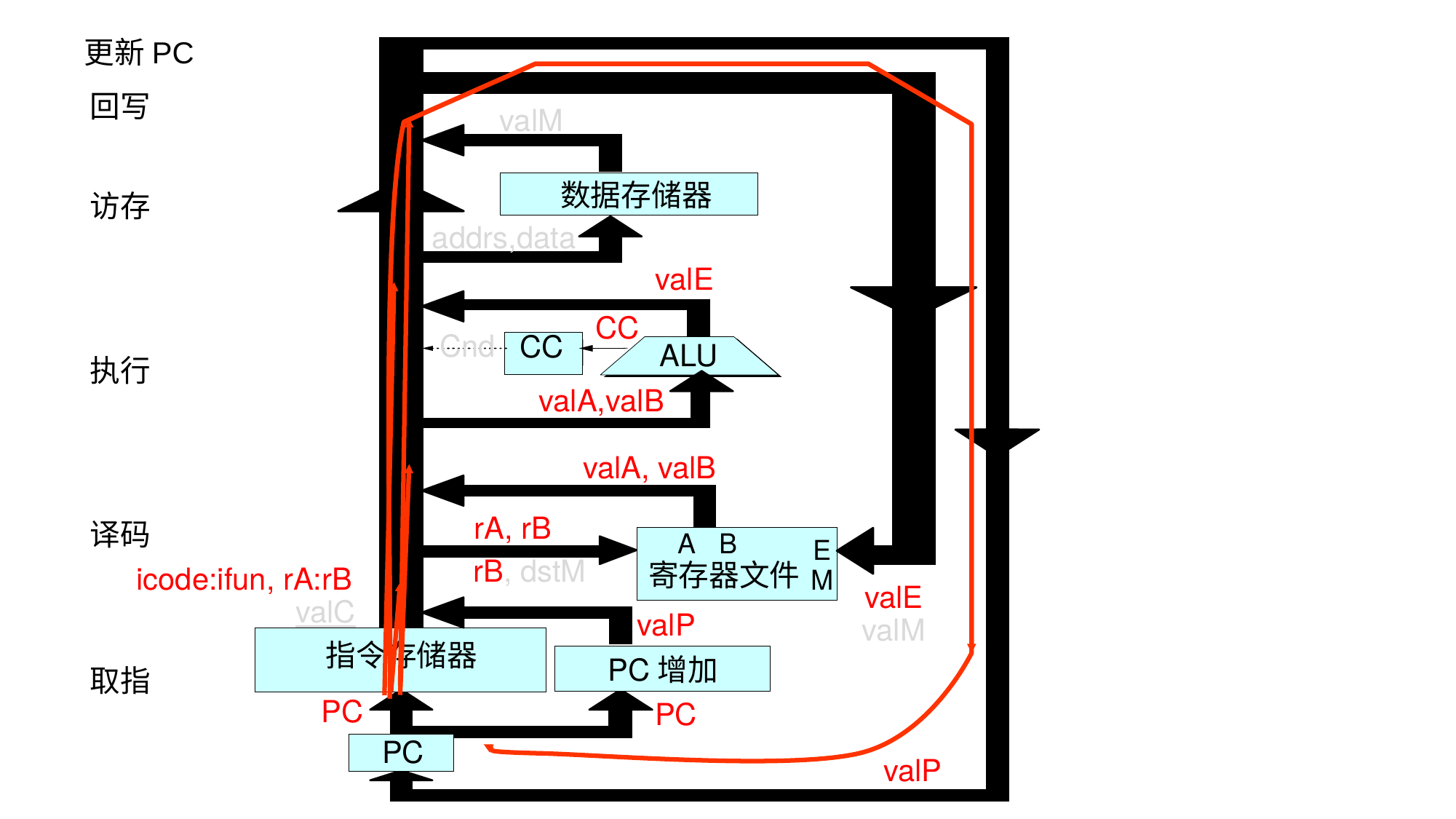

更新PC

回写
valM

数据存储器

访存

addrs,data

valE

CC
Cnd

CC

ALU

CC

执行

valA,valB

valA, valB

rA, rB
译码

A   B
寄存器文件

M

E
M
Register

rB, dstM

icode:ifun, rA:rB
                   valC

valE
valM

valP

指令存储器

PC增加
Instruction

取指

PC
PC

PC

14
valP